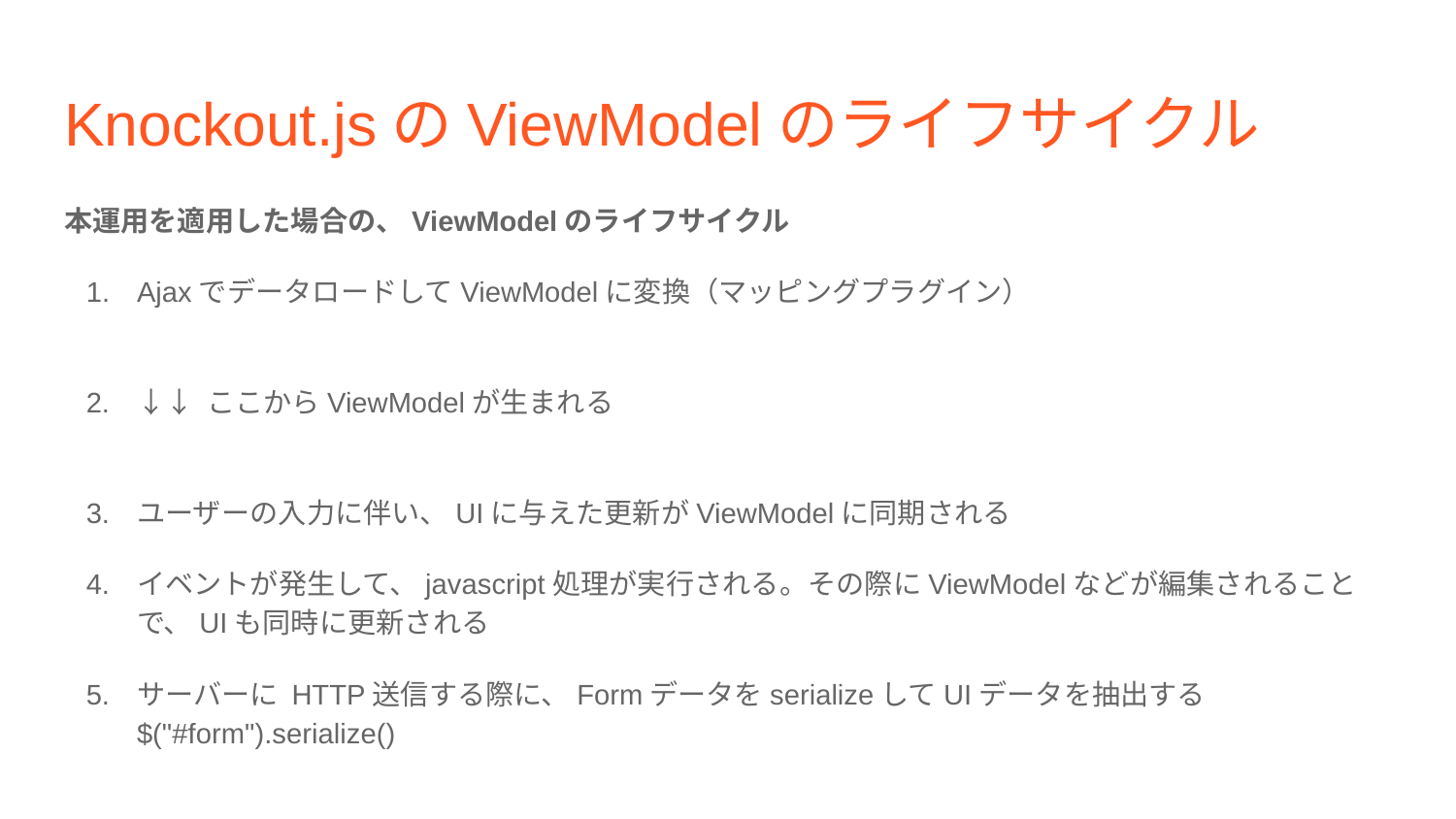

# Knockout.jsのViewModelのライフサイクル
本運用を適用した場合の、ViewModelのライフサイクル
AjaxでデータロードしてViewModelに変換（マッピングプラグイン）
↓↓ ここからViewModelが生まれる
ユーザーの入力に伴い、UIに与えた更新がViewModelに同期される
イベントが発生して、javascript処理が実行される。その際にViewModelなどが編集されることで、UIも同時に更新される
サーバーに HTTP送信する際に、FormデータをserializeしてUIデータを抽出する
$("#form").serialize()
↑↑ ここでViewModelを破棄。（後続処理でページ遷移などが発生する）